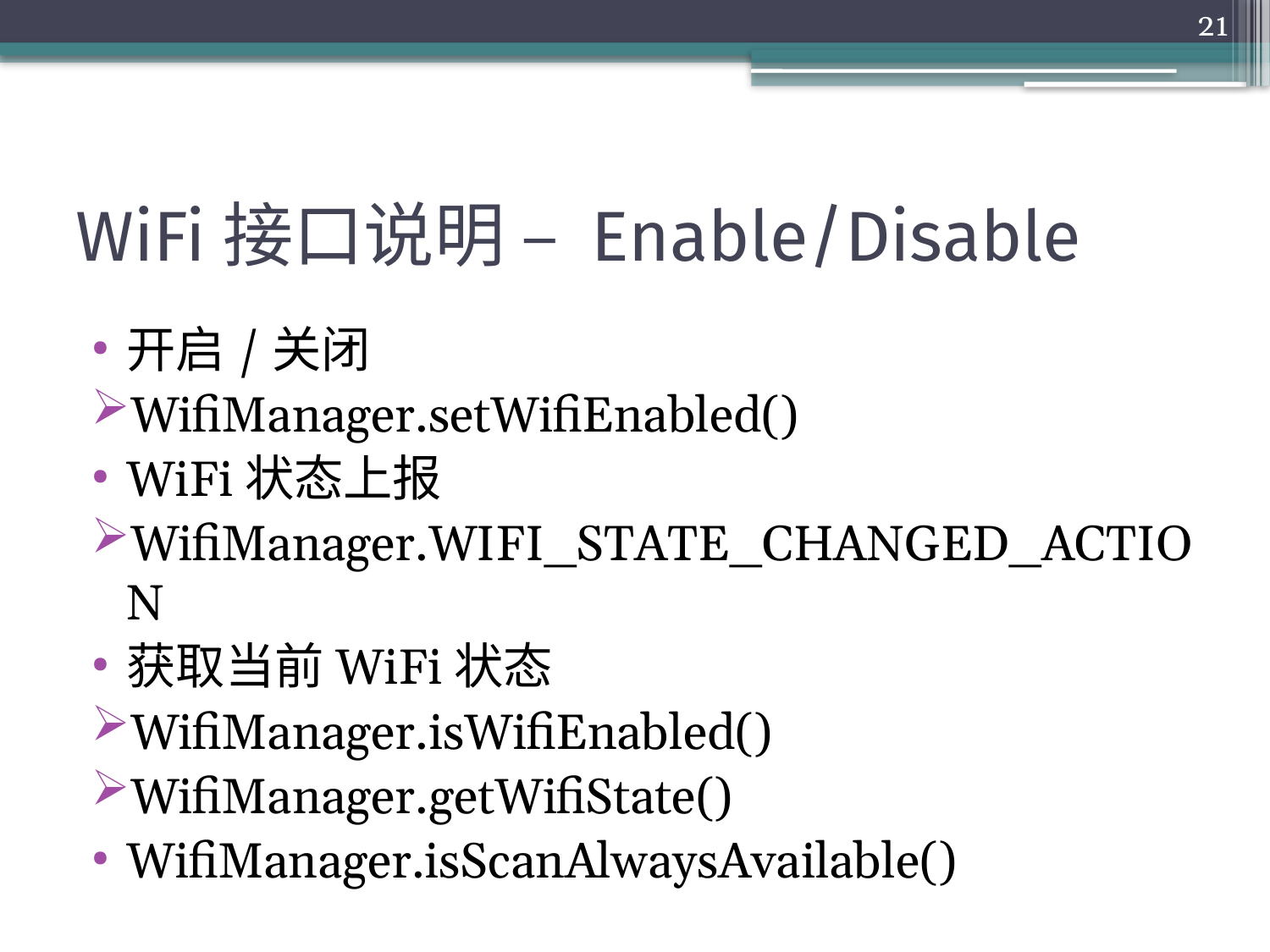

21
# WiFi接口说明 – Enable/Disable
开启/关闭
WifiManager.setWifiEnabled()
WiFi状态上报
WifiManager.WIFI_STATE_CHANGED_ACTION
获取当前WiFi状态
WifiManager.isWifiEnabled()
WifiManager.getWifiState()
WifiManager.isScanAlwaysAvailable()